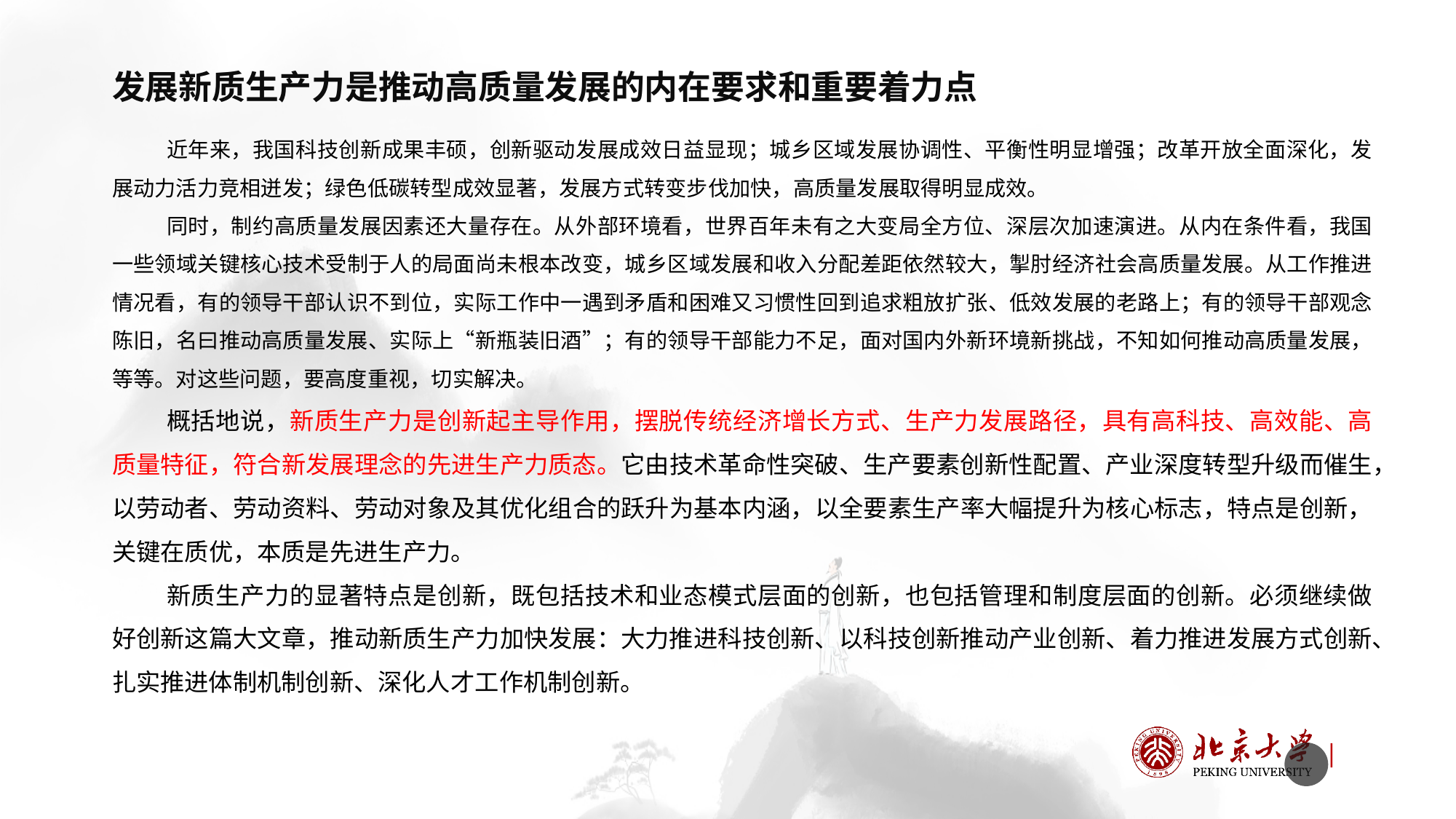

发展新质生产力是推动高质量发展的内在要求和重要着力点
近年来，我国科技创新成果丰硕，创新驱动发展成效日益显现；城乡区域发展协调性、平衡性明显增强；改革开放全面深化，发展动力活力竞相迸发；绿色低碳转型成效显著，发展方式转变步伐加快，高质量发展取得明显成效。
同时，制约高质量发展因素还大量存在。从外部环境看，世界百年未有之大变局全方位、深层次加速演进。从内在条件看，我国一些领域关键核心技术受制于人的局面尚未根本改变，城乡区域发展和收入分配差距依然较大，掣肘经济社会高质量发展。从工作推进情况看，有的领导干部认识不到位，实际工作中一遇到矛盾和困难又习惯性回到追求粗放扩张、低效发展的老路上；有的领导干部观念陈旧，名曰推动高质量发展、实际上“新瓶装旧酒”；有的领导干部能力不足，面对国内外新环境新挑战，不知如何推动高质量发展，等等。对这些问题，要高度重视，切实解决。
概括地说，新质生产力是创新起主导作用，摆脱传统经济增长方式、生产力发展路径，具有高科技、高效能、高质量特征，符合新发展理念的先进生产力质态。它由技术革命性突破、生产要素创新性配置、产业深度转型升级而催生，以劳动者、劳动资料、劳动对象及其优化组合的跃升为基本内涵，以全要素生产率大幅提升为核心标志，特点是创新，关键在质优，本质是先进生产力。
新质生产力的显著特点是创新，既包括技术和业态模式层面的创新，也包括管理和制度层面的创新。必须继续做好创新这篇大文章，推动新质生产力加快发展：大力推进科技创新、以科技创新推动产业创新、着力推进发展方式创新、扎实推进体制机制创新、深化人才工作机制创新。
34